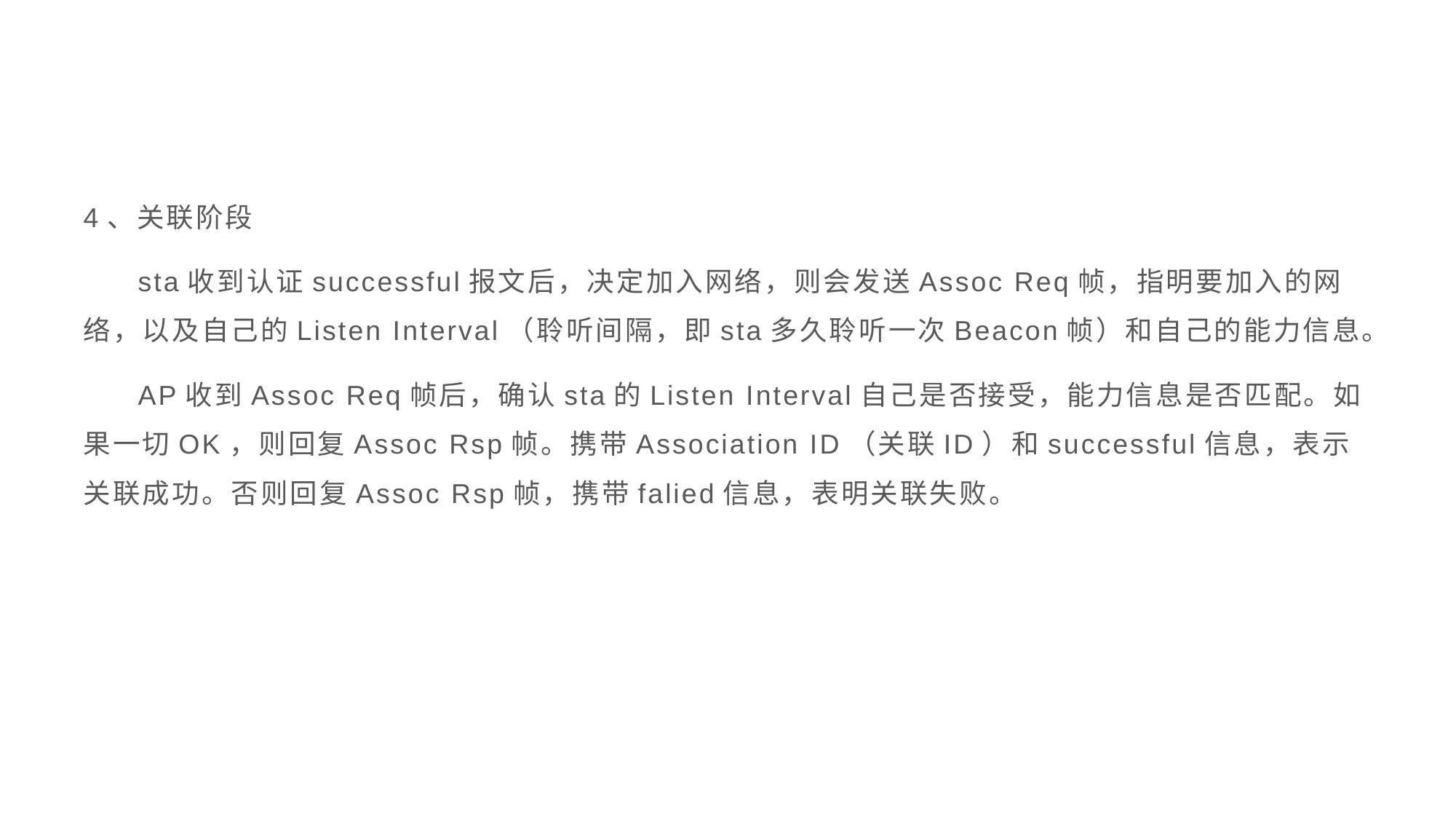

4、关联阶段
sta收到认证successful报文后，决定加入网络，则会发送Assoc Req帧，指明要加入的网络，以及自己的Listen Interval（聆听间隔，即sta多久聆听一次Beacon帧）和自己的能力信息。
AP收到Assoc Req帧后，确认sta的Listen Interval自己是否接受，能力信息是否匹配。如果一切OK，则回复Assoc Rsp帧。携带Association ID（关联ID）和successful信息，表示关联成功。否则回复Assoc Rsp帧，携带falied信息，表明关联失败。